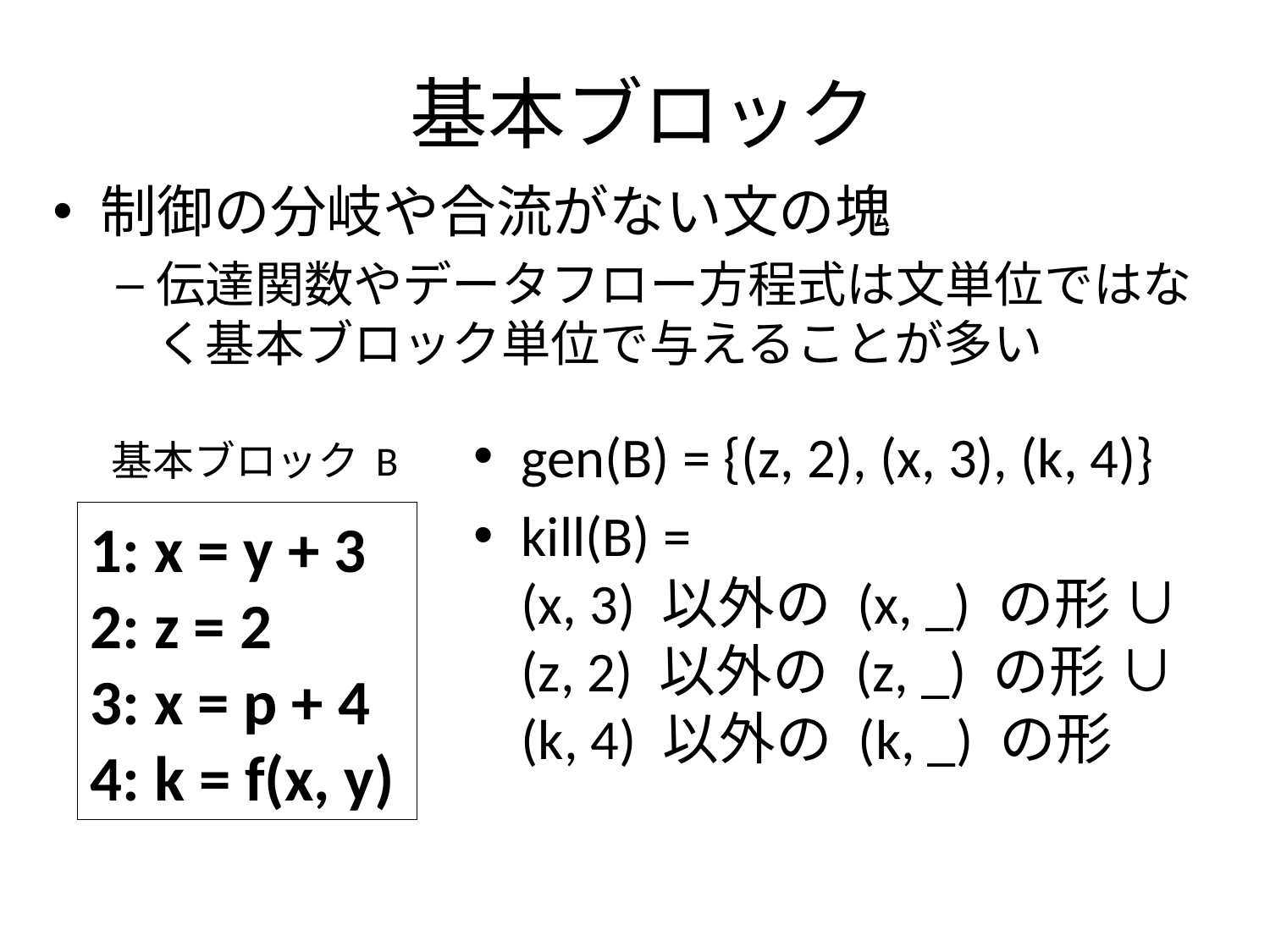

# 基本ブロック
制御の分岐や合流がない文の塊
伝達関数やデータフロー方程式は文単位ではなく基本ブロック単位で与えることが多い
gen(B) = {(z, 2), (x, 3), (k, 4)}
kill(B) =
(x, 3) 以外の (x, _) の形 ∪
(z, 2) 以外の (z, _) の形 ∪
(k, 4) 以外の (k, _) の形
基本ブロック B
1: x = y + 3
2: z = 2
3: x = p + 4
4: k = f(x, y)